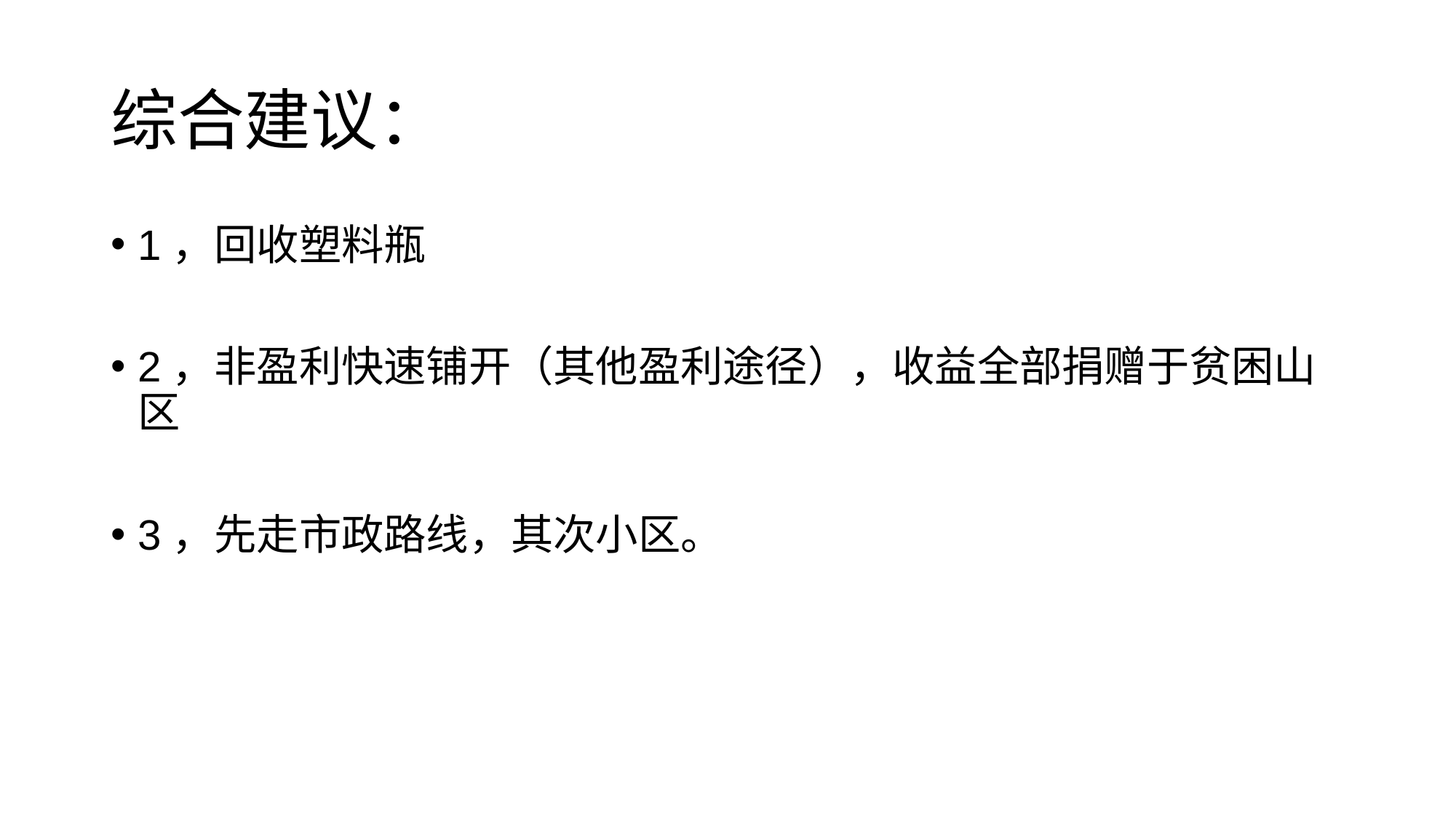

# 综合建议：
1，回收塑料瓶

2，非盈利快速铺开（其他盈利途径），收益全部捐赠于贫困山区

3，先走市政路线，其次小区。